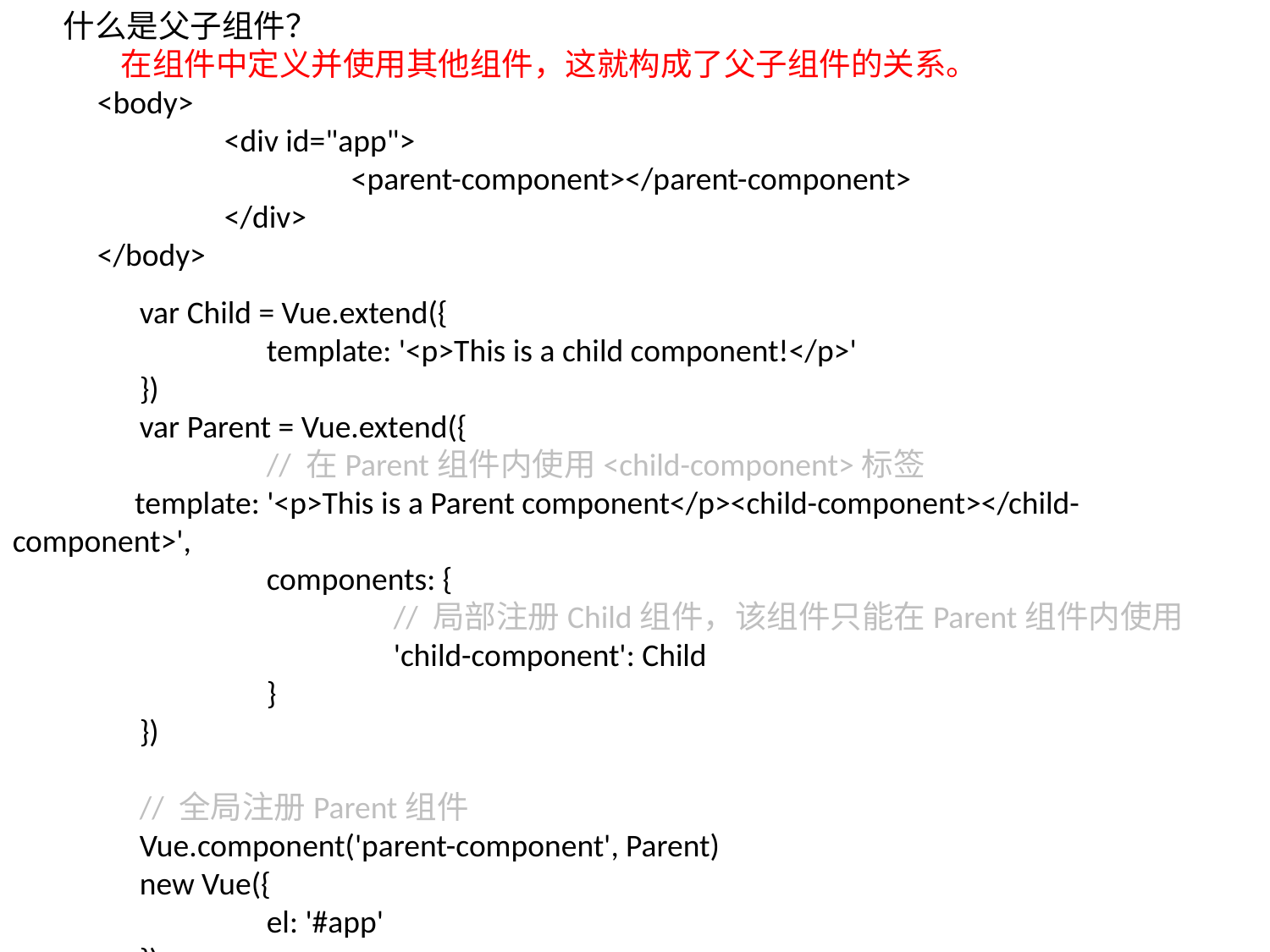

什么是父子组件？
              在组件中定义并使用其他组件，这就构成了父子组件的关系。
<body>
	<div id="app">
		<parent-component></parent-component>
	</div>
</body>
	var Child = Vue.extend({
		template: '<p>This is a child component!</p>'
	})
	var Parent = Vue.extend({
		// 在Parent组件内使用<child-component>标签
                 template: '<p>This is a Parent component</p><child-component></child-component>',
		components: {
			// 局部注册Child组件，该组件只能在Parent组件内使用
			'child-component': Child
		}
	})

	// 全局注册Parent组件
	Vue.component('parent-component', Parent)
	new Vue({
		el: '#app'
	})